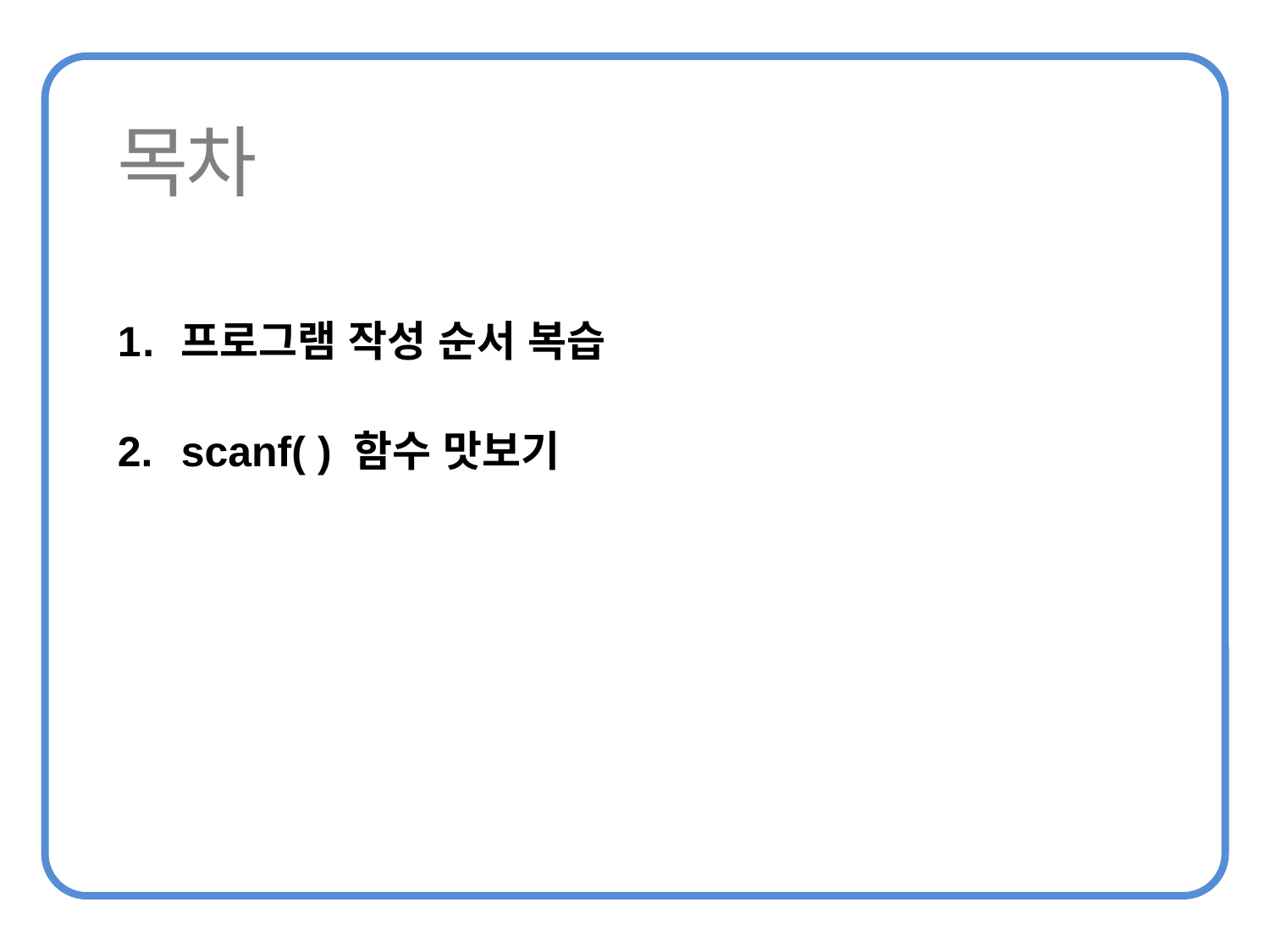

프로그램 작성 순서 복습
scanf( ) 함수 맛보기